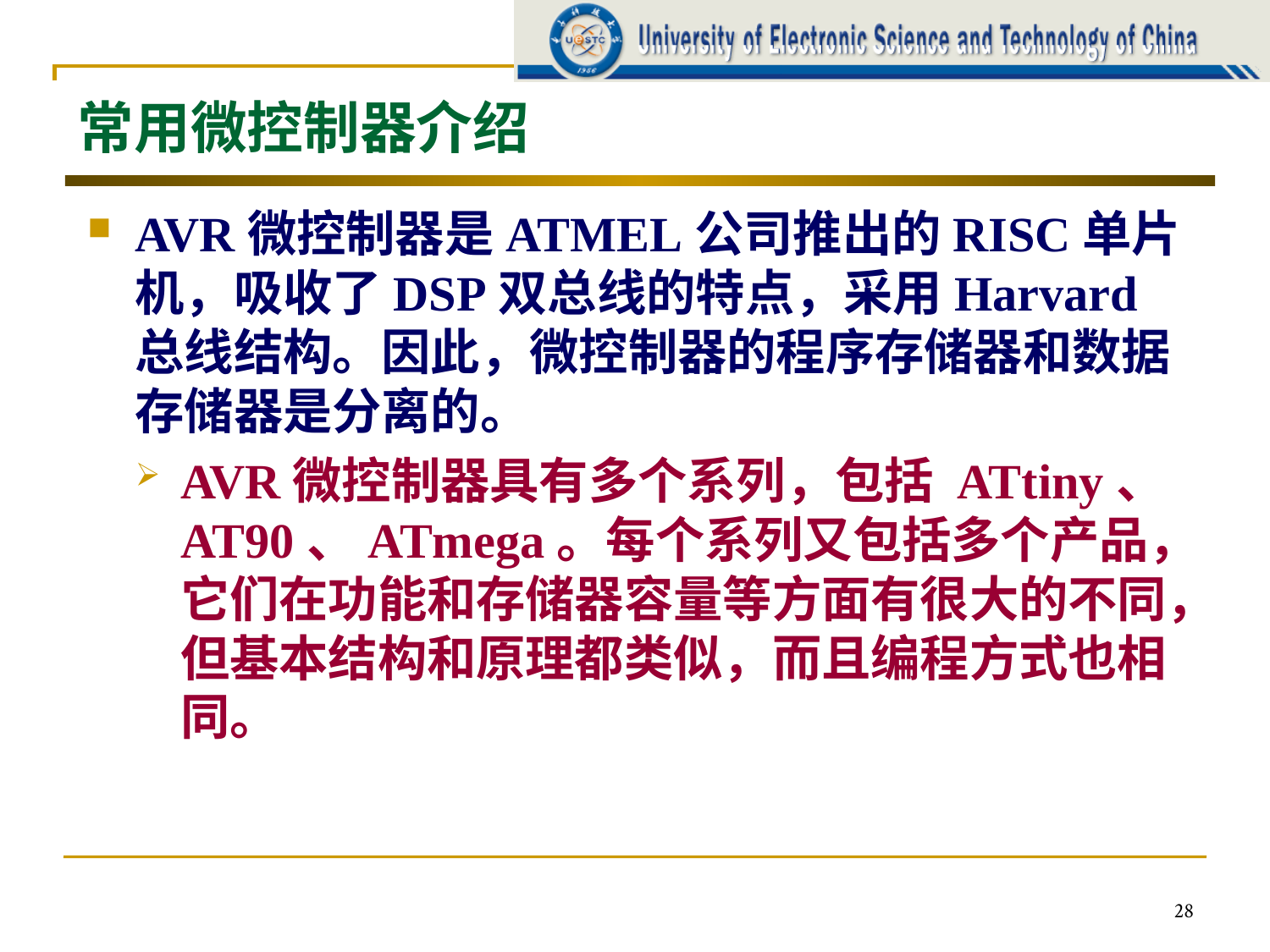

# 常用微控制器介绍
AVR微控制器是ATMEL公司推出的RISC单片机，吸收了DSP双总线的特点，采用Harvard总线结构。因此，微控制器的程序存储器和数据存储器是分离的。
AVR微控制器具有多个系列，包括 ATtiny、AT90、ATmega。每个系列又包括多个产品，它们在功能和存储器容量等方面有很大的不同，但基本结构和原理都类似，而且编程方式也相同。
28